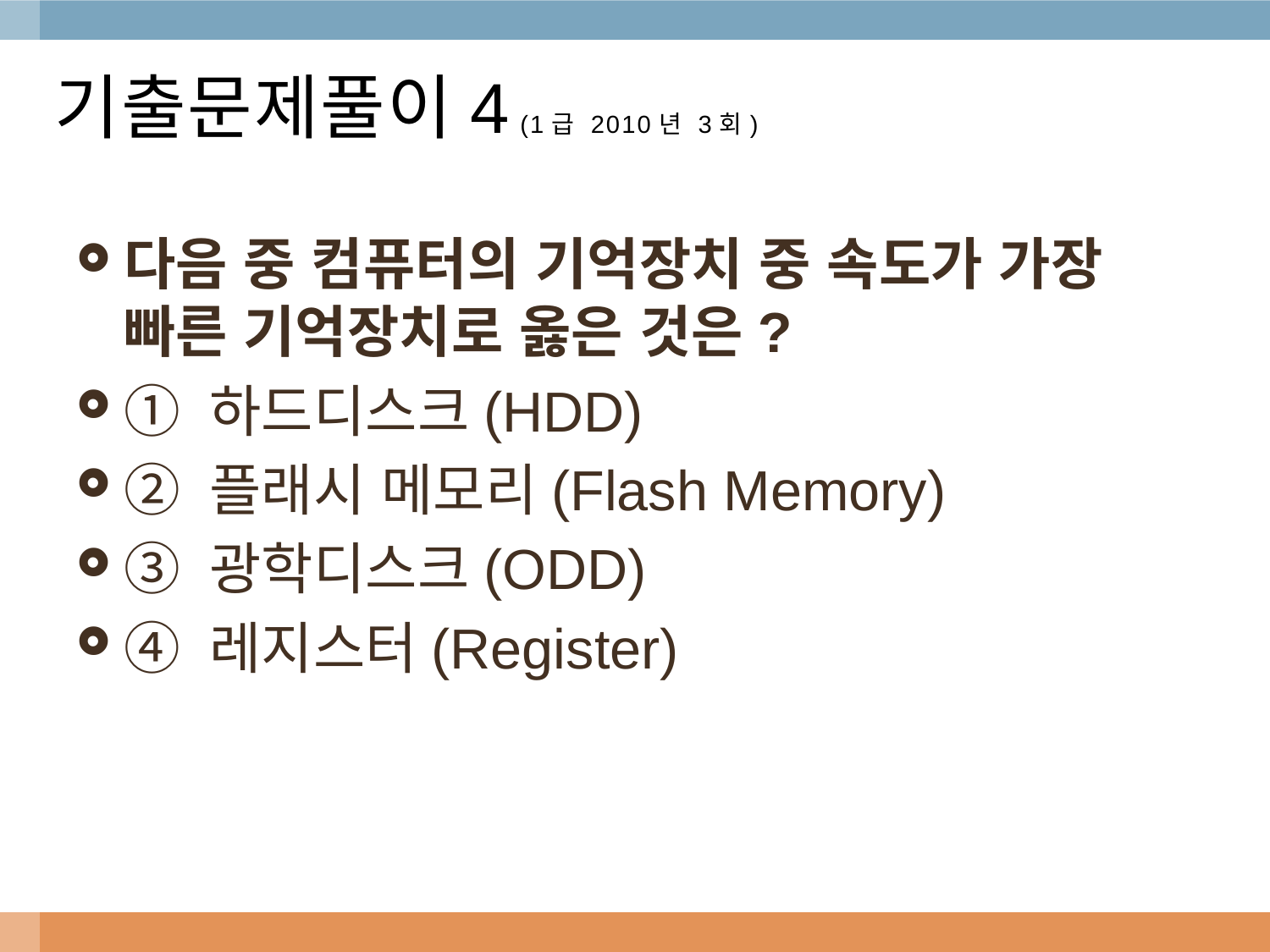

# 기출문제풀이4 (1급 2010년 3회)
다음 중 컴퓨터의 기억장치 중 속도가 가장 빠른 기억장치로 옳은 것은?
① 하드디스크(HDD)
② 플래시 메모리(Flash Memory)
③ 광학디스크(ODD)
④ 레지스터(Register)